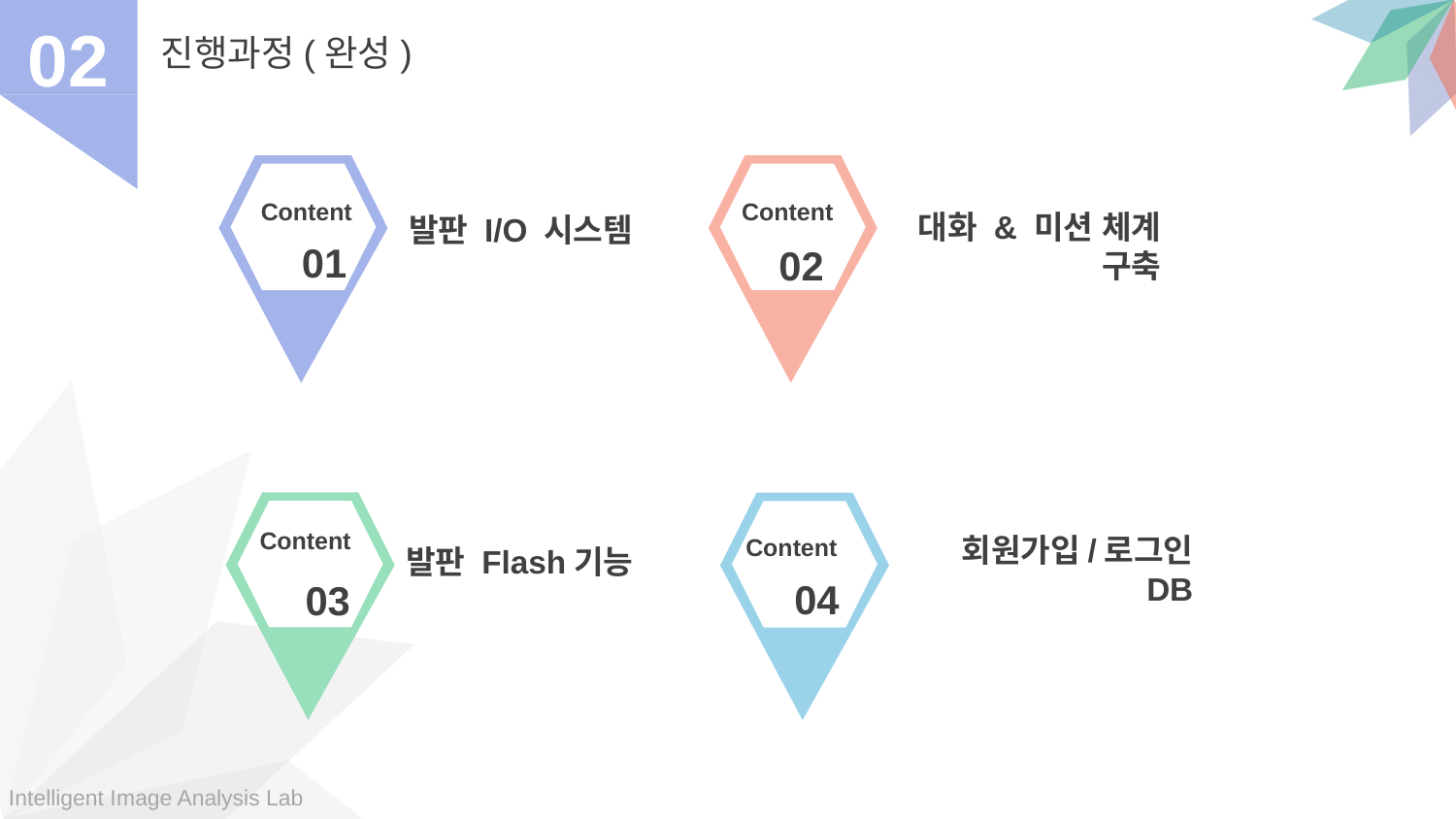

진행과정(완성)
02

Content
 Content
대화 & 미션 체계 구축
발판 I/O 시스템
01
02

Content
회원가입/로그인 DB
Content
발판 Flash기능
04
03